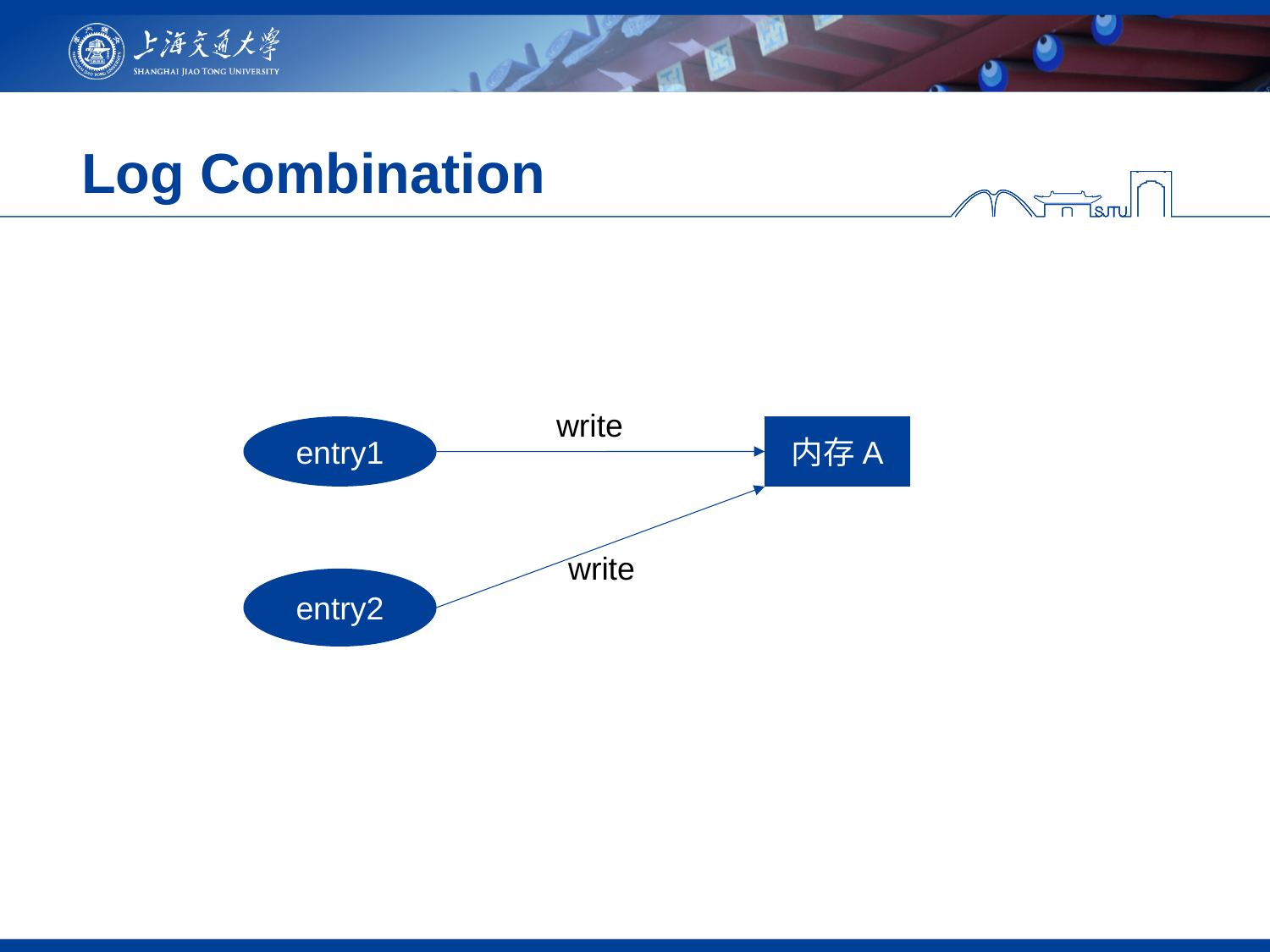

# Log Combination
write
entry1
内存A
write
entry2